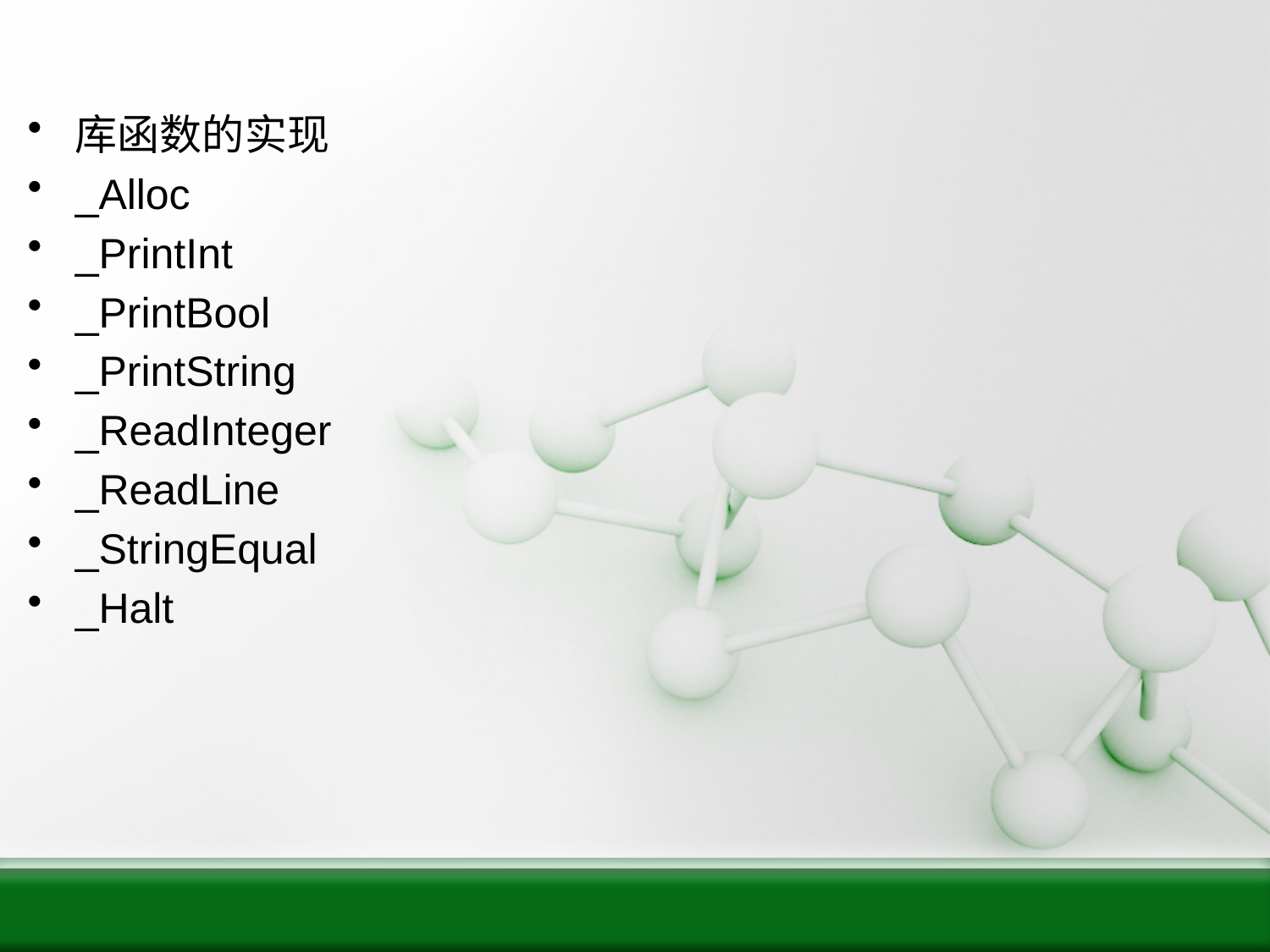

#
库函数的实现
_Alloc
_PrintInt
_PrintBool
_PrintString
_ReadInteger
_ReadLine
_StringEqual
_Halt